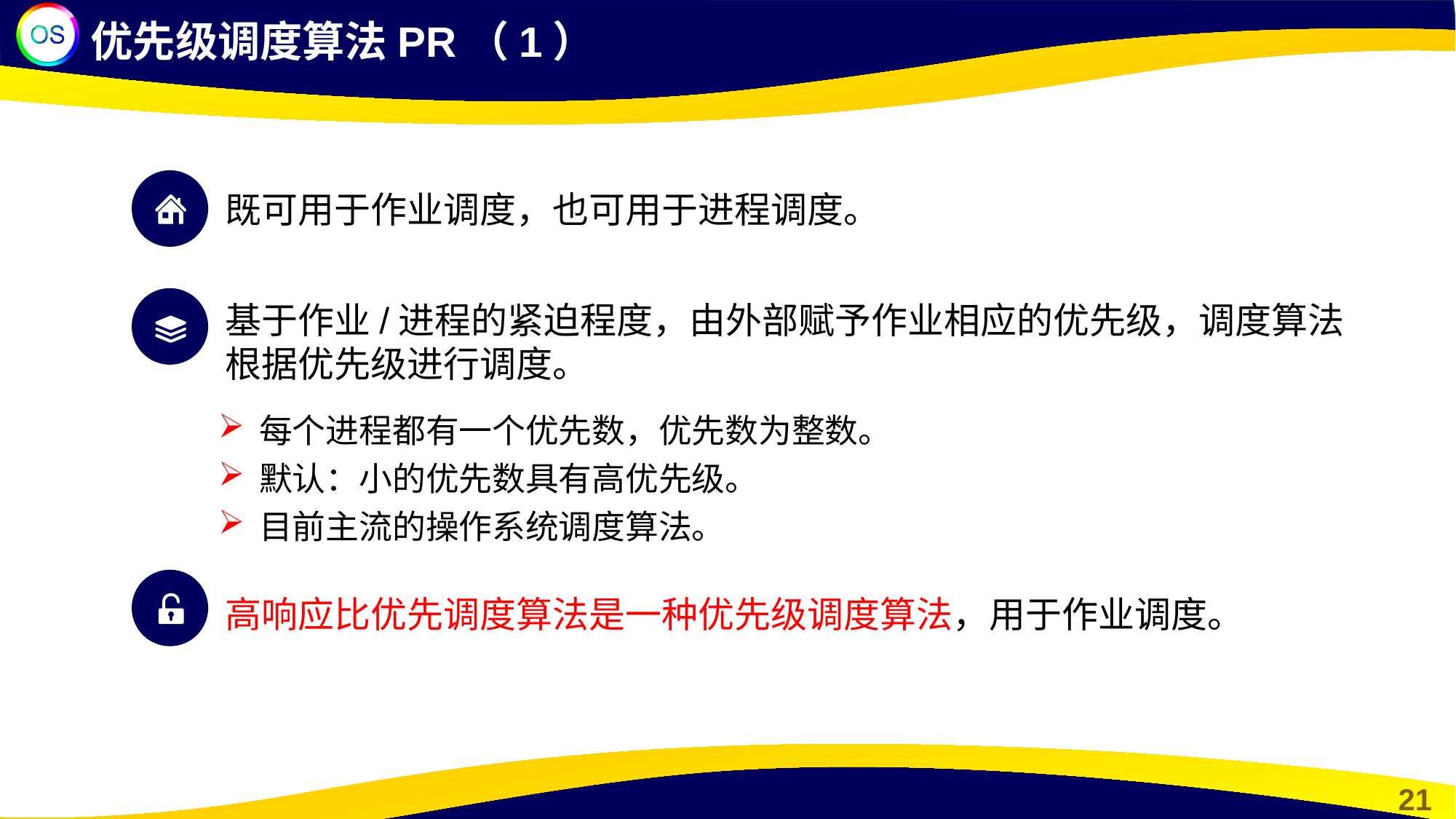

优先级调度算法PR（1）

既可用于作业调度，也可用于进程调度。

基于作业/进程的紧迫程度，由外部赋予作业相应的优先级，调度算法根据优先级进行调度。

每个进程都有一个优先数，优先数为整数。
默认：小的优先数具有高优先级。
目前主流的操作系统调度算法。

高响应比优先调度算法是一种优先级调度算法，用于作业调度。